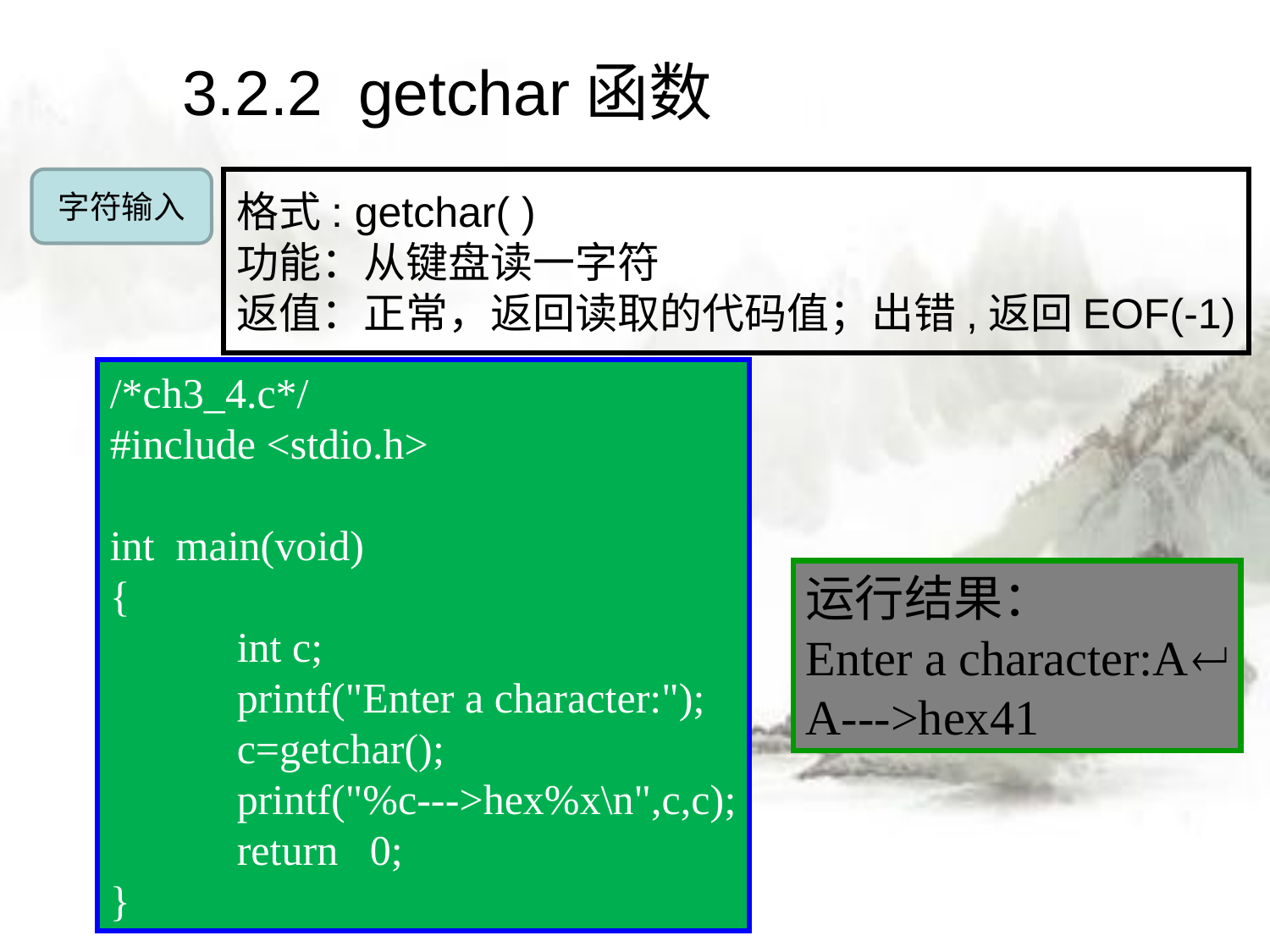

# 3.2.2  getchar函数
字符输入
格式: getchar( )
功能：从键盘读一字符
返值：正常，返回读取的代码值；出错,返回EOF(-1)
/*ch3_4.c*/
#include <stdio.h>

int  main(void)
{
	int c;
	printf("Enter a character:");
	c=getchar();
	printf("%c--->hex%x\n",c,c);
	return   0;
}
运行结果：
Enter a character:A↵
A--->hex41